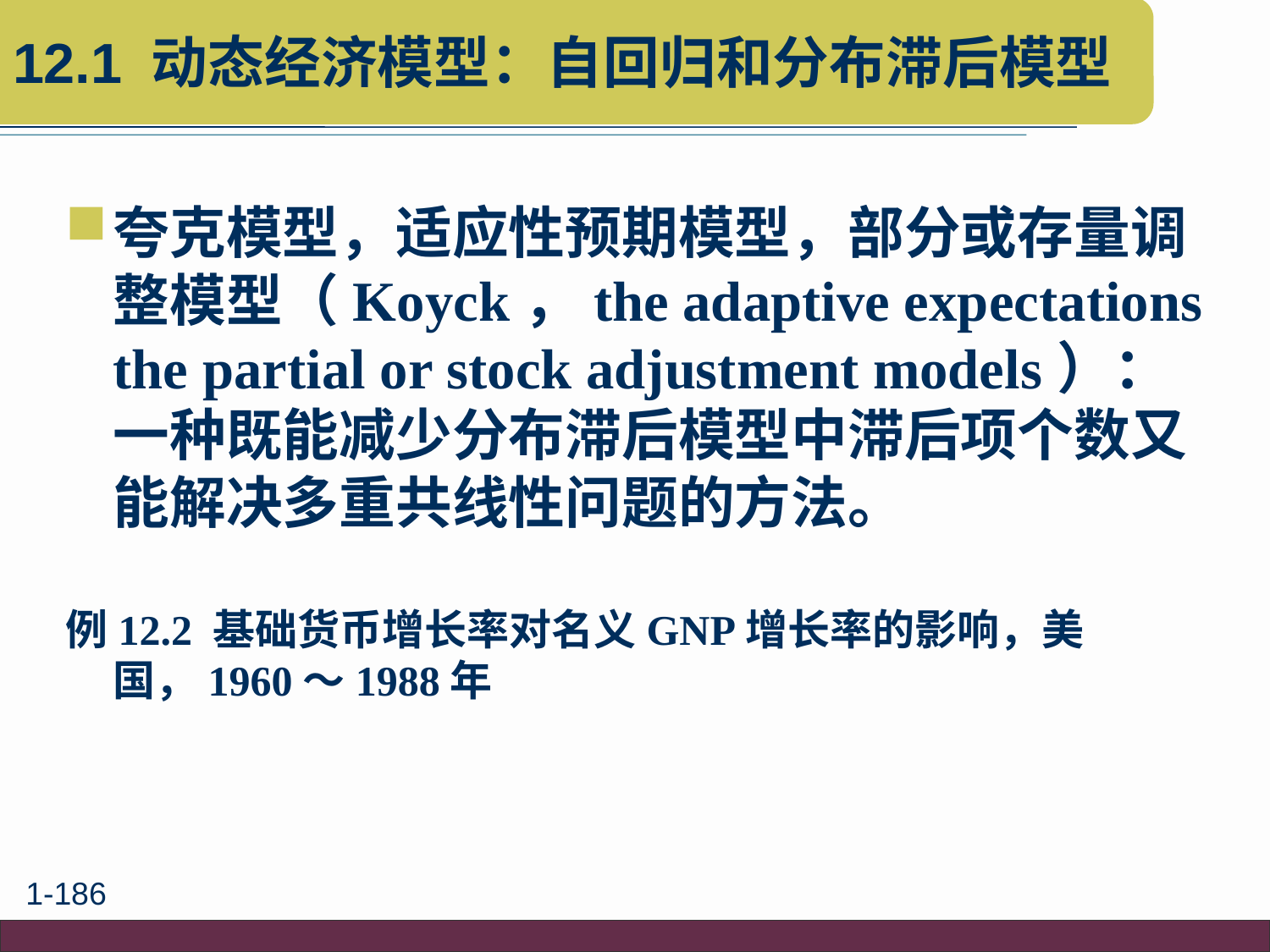

# 12.1 动态经济模型：自回归和分布滞后模型
夸克模型，适应性预期模型，部分或存量调整模型（Koyck，the adaptive expectations the partial or stock adjustment models）：一种既能减少分布滞后模型中滞后项个数又能解决多重共线性问题的方法。

例12.2 基础货币增长率对名义GNP增长率的影响，美国，1960～1988年